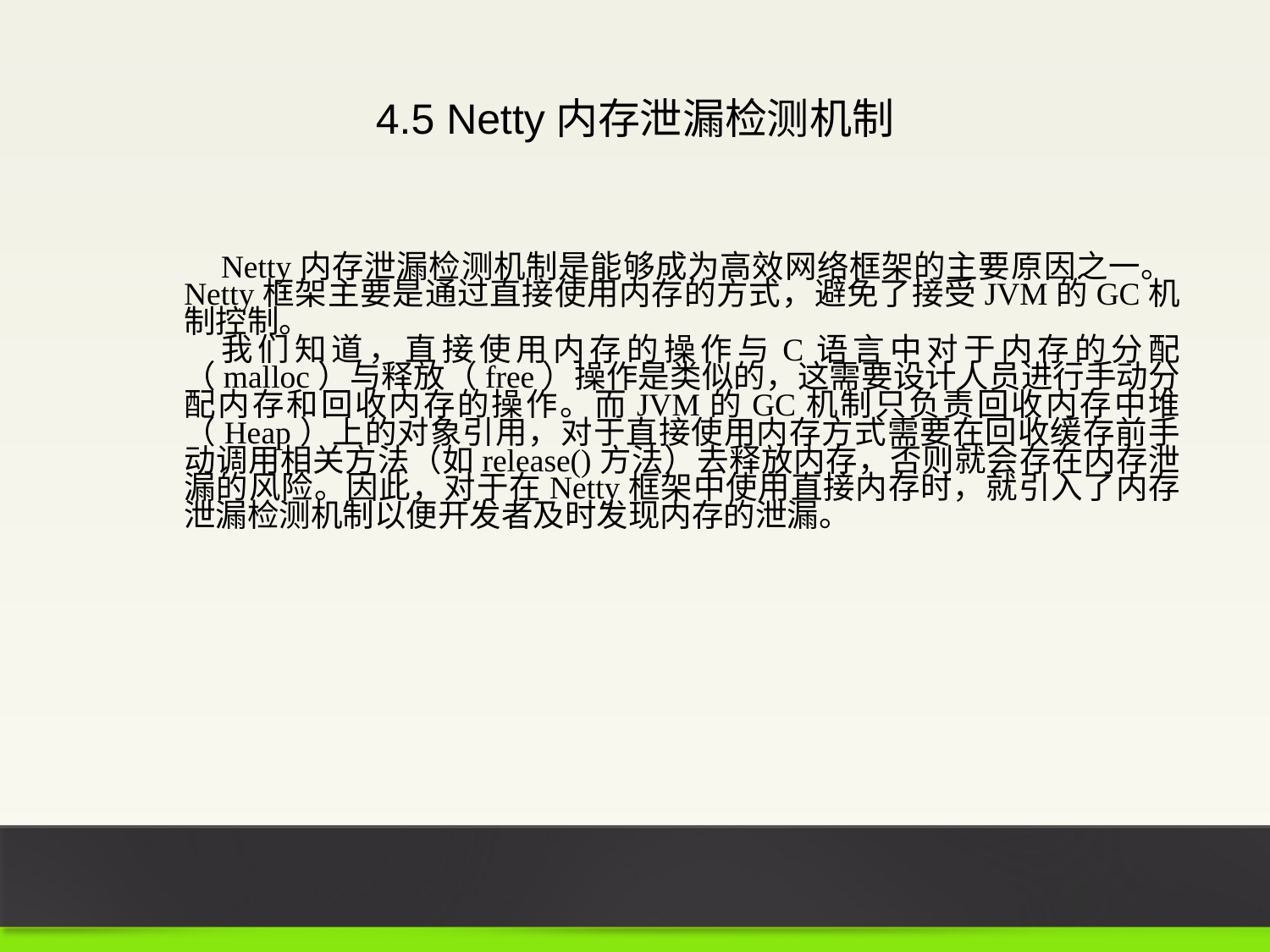

4.5 Netty内存泄漏检测机制
Netty内存泄漏检测机制是能够成为高效网络框架的主要原因之一。Netty框架主要是通过直接使用内存的方式，避免了接受JVM的GC机制控制。
我们知道，直接使用内存的操作与C语言中对于内存的分配（malloc）与释放（free）操作是类似的，这需要设计人员进行手动分配内存和回收内存的操作。而JVM的GC机制只负责回收内存中堆（Heap）上的对象引用，对于直接使用内存方式需要在回收缓存前手动调用相关方法（如release()方法）去释放内存，否则就会存在内存泄漏的风险。因此，对于在Netty框架中使用直接内存时，就引入了内存泄漏检测机制以便开发者及时发现内存的泄漏。